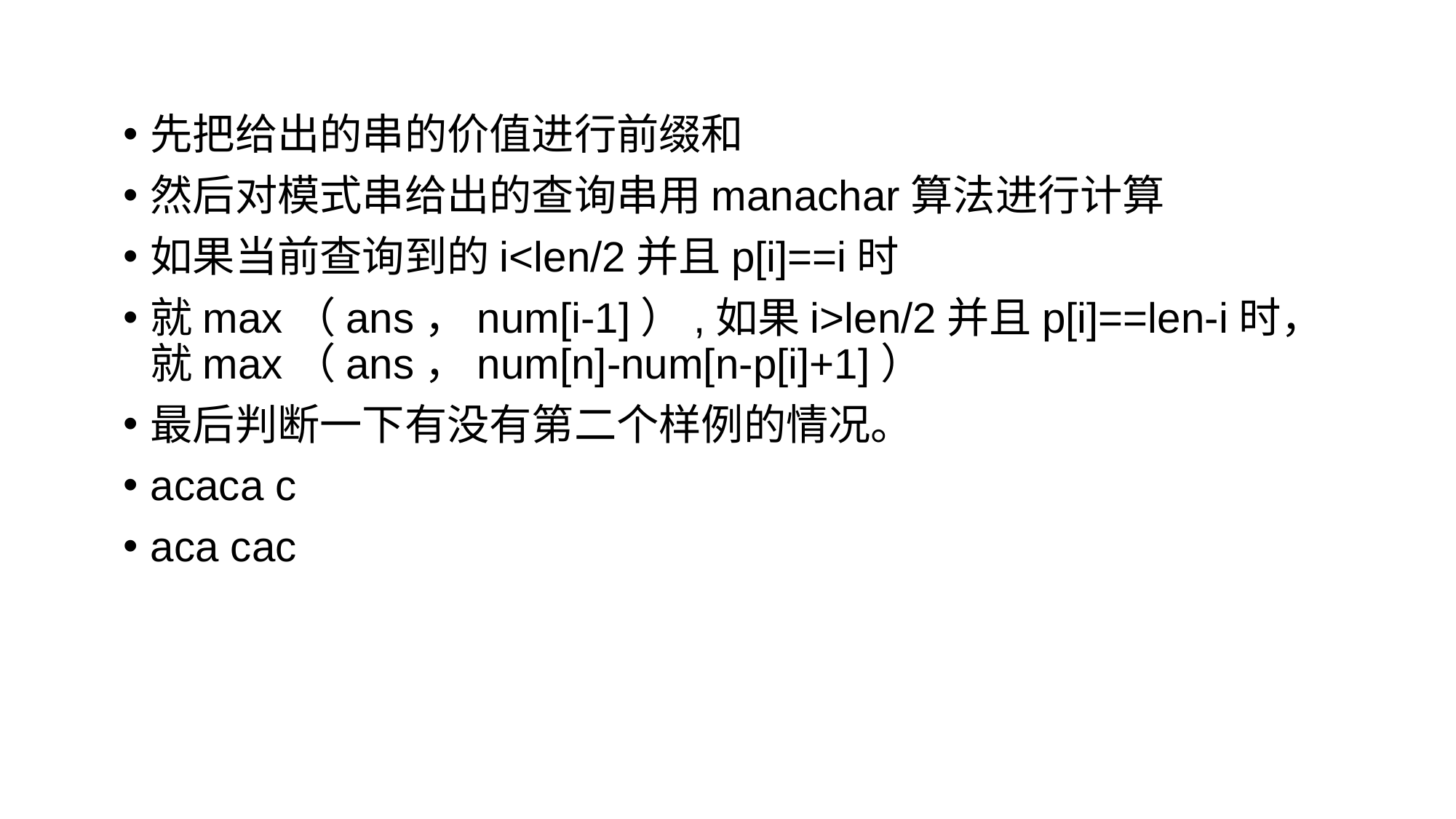

先把给出的串的价值进行前缀和
然后对模式串给出的查询串用manachar算法进行计算
如果当前查询到的i<len/2并且p[i]==i时
就max（ans，num[i-1]）,如果i>len/2并且p[i]==len-i时，就max（ans，num[n]-num[n-p[i]+1]）
最后判断一下有没有第二个样例的情况。
acaca c
aca cac